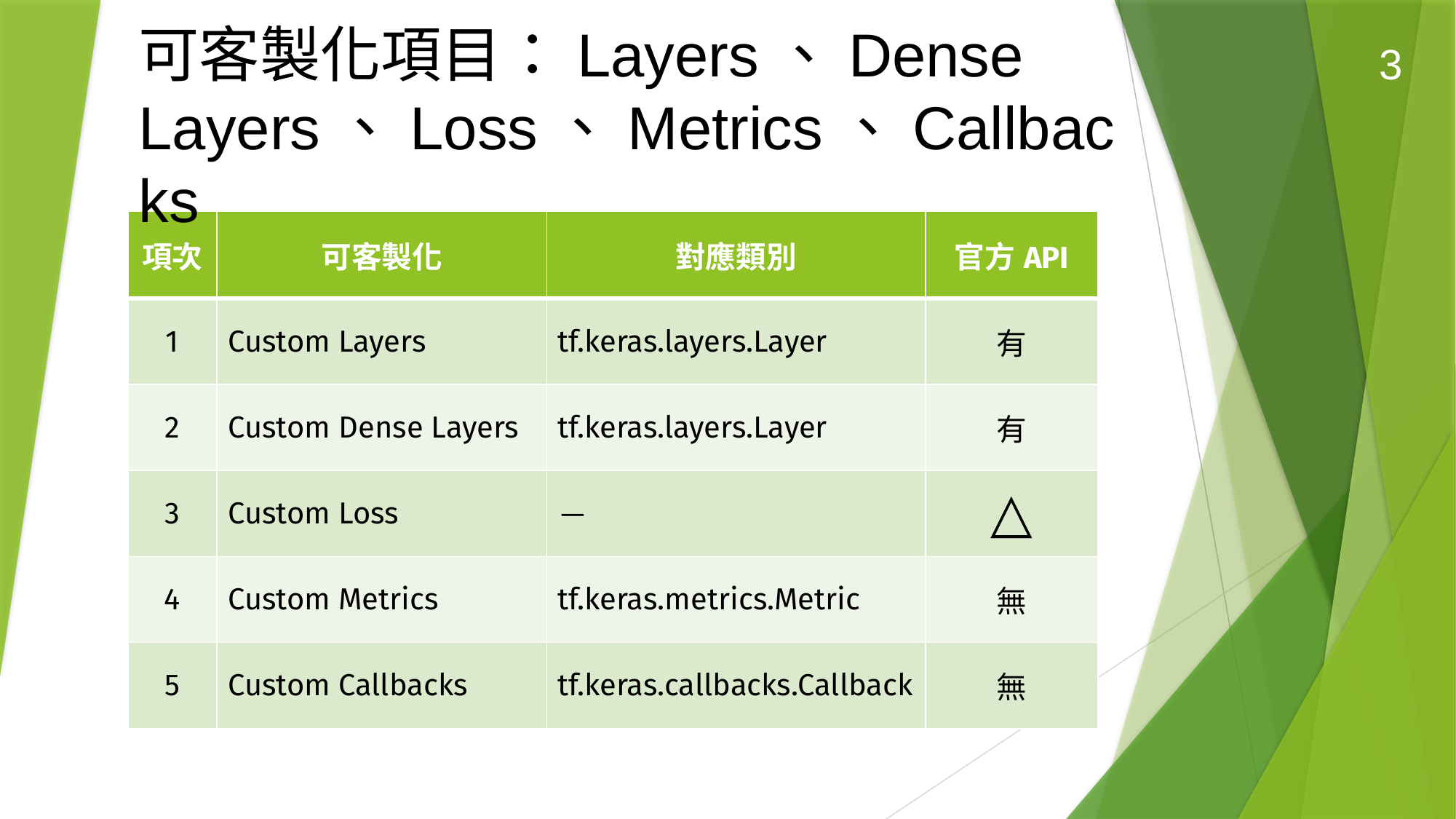

可客製化項目：Layers、Dense Layers、Loss、Metrics、Callbacks
3
| 項次 | 可客製化 | 對應類別 | 官方API |
| --- | --- | --- | --- |
| 1 | Custom Layers | tf.keras.layers.Layer | 有 |
| 2 | Custom Dense Layers | tf.keras.layers.Layer | 有 |
| 3 | Custom Loss | － | △ |
| 4 | Custom Metrics | tf.keras.metrics.Metric | 無 |
| 5 | Custom Callbacks | tf.keras.callbacks.Callback | 無 |